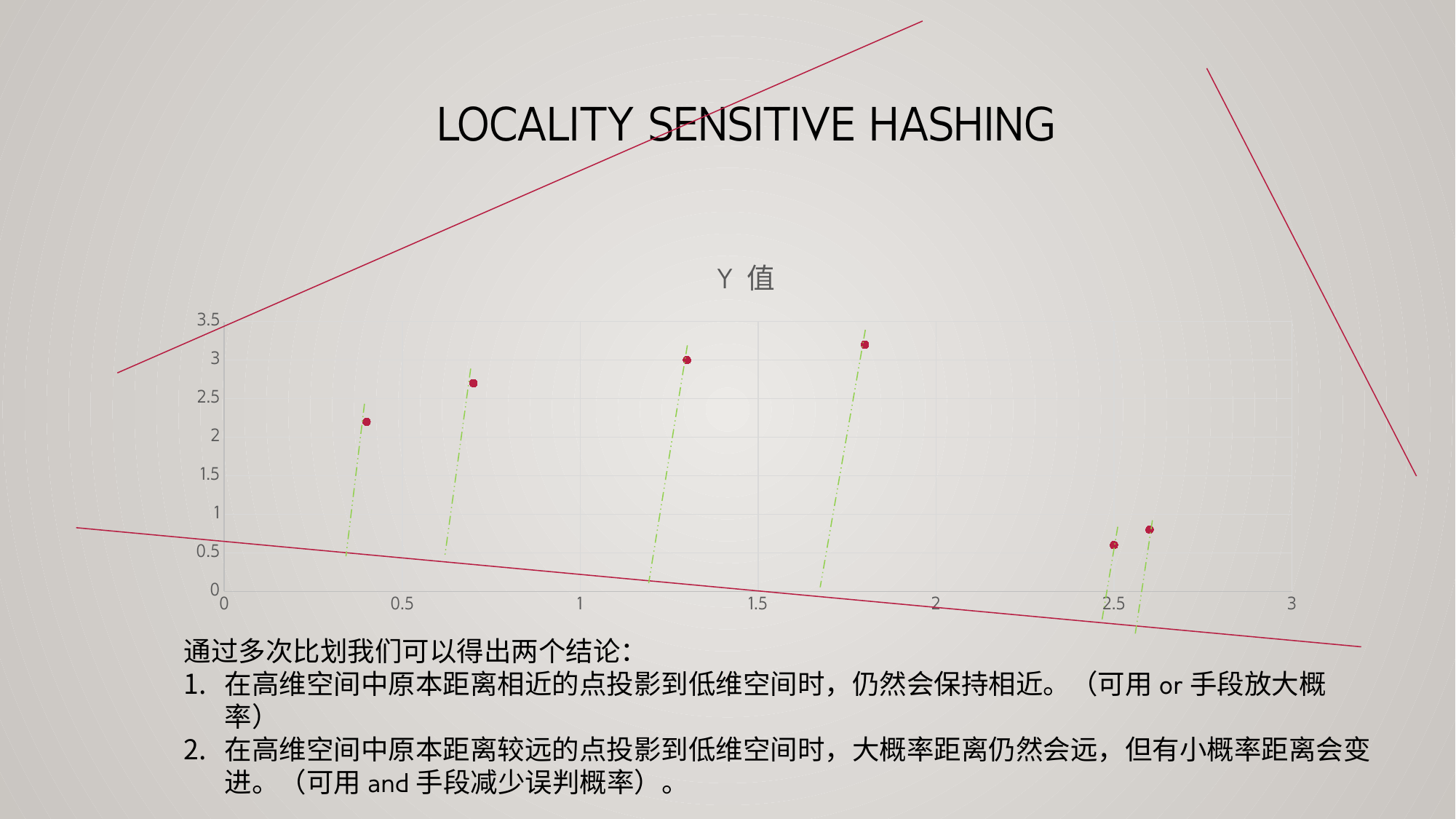

# Locality Sensitive Hashing

### Chart:

| Category | Y 值 |
|---|---|
通过多次比划我们可以得出两个结论：
在高维空间中原本距离相近的点投影到低维空间时，仍然会保持相近。（可用or手段放大概率）
在高维空间中原本距离较远的点投影到低维空间时，大概率距离仍然会远，但有小概率距离会变进。（可用and手段减少误判概率）。